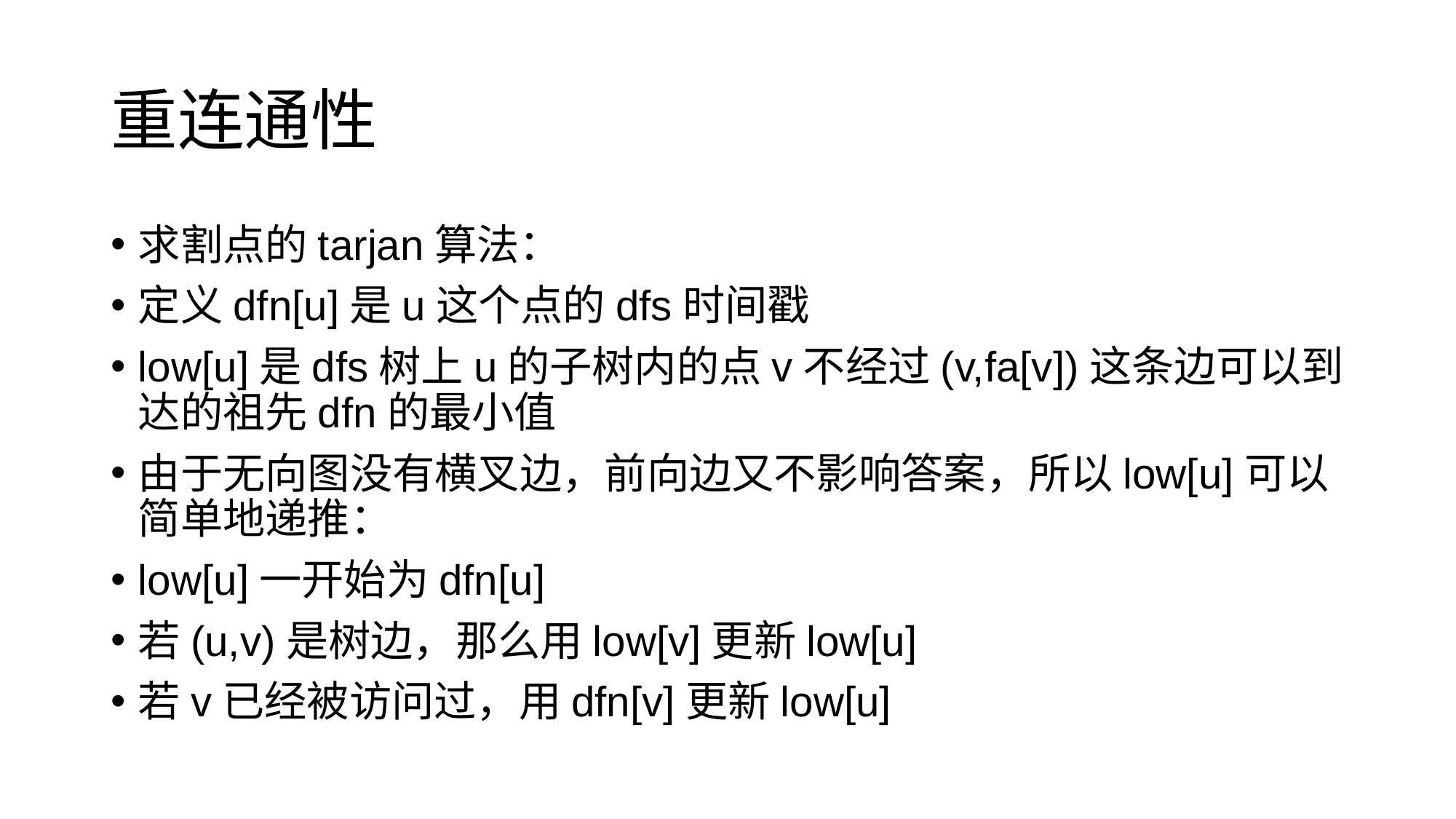

# 重连通性
求割点的tarjan算法：
定义dfn[u]是u这个点的dfs时间戳
low[u]是dfs树上u的子树内的点v不经过(v,fa[v])这条边可以到达的祖先dfn的最小值
由于无向图没有横叉边，前向边又不影响答案，所以low[u]可以简单地递推：
low[u]一开始为dfn[u]
若(u,v)是树边，那么用low[v]更新low[u]
若v已经被访问过，用dfn[v]更新low[u]